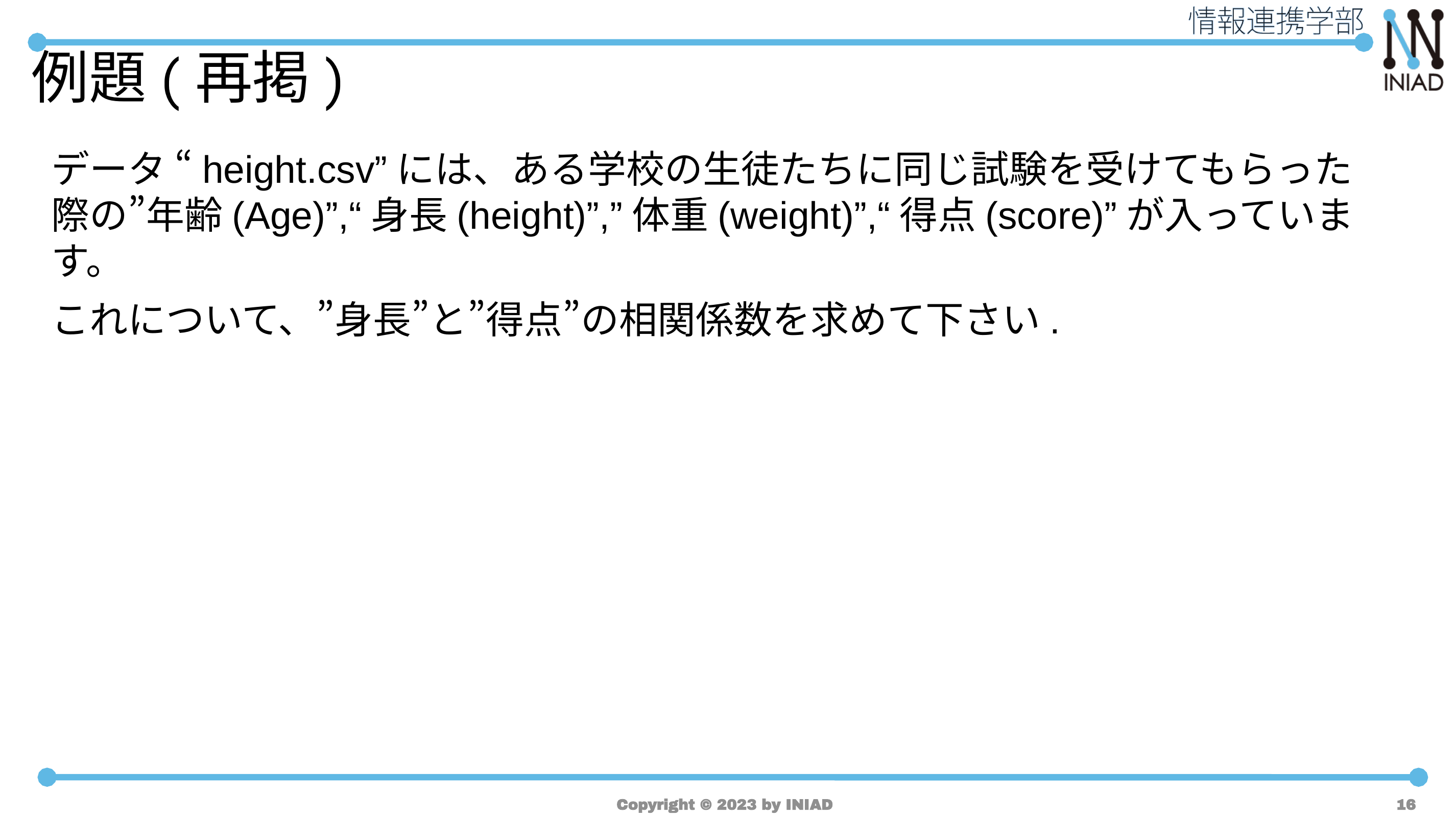

# 例題(再掲)
データ “height.csv”には、ある学校の生徒たちに同じ試験を受けてもらった際の”年齢(Age)”,“身長(height)”,”体重(weight)”,“得点(score)”が入っています。
これについて、”身長”と”得点”の相関係数を求めて下さい.
Copyright © 2023 by INIAD
16